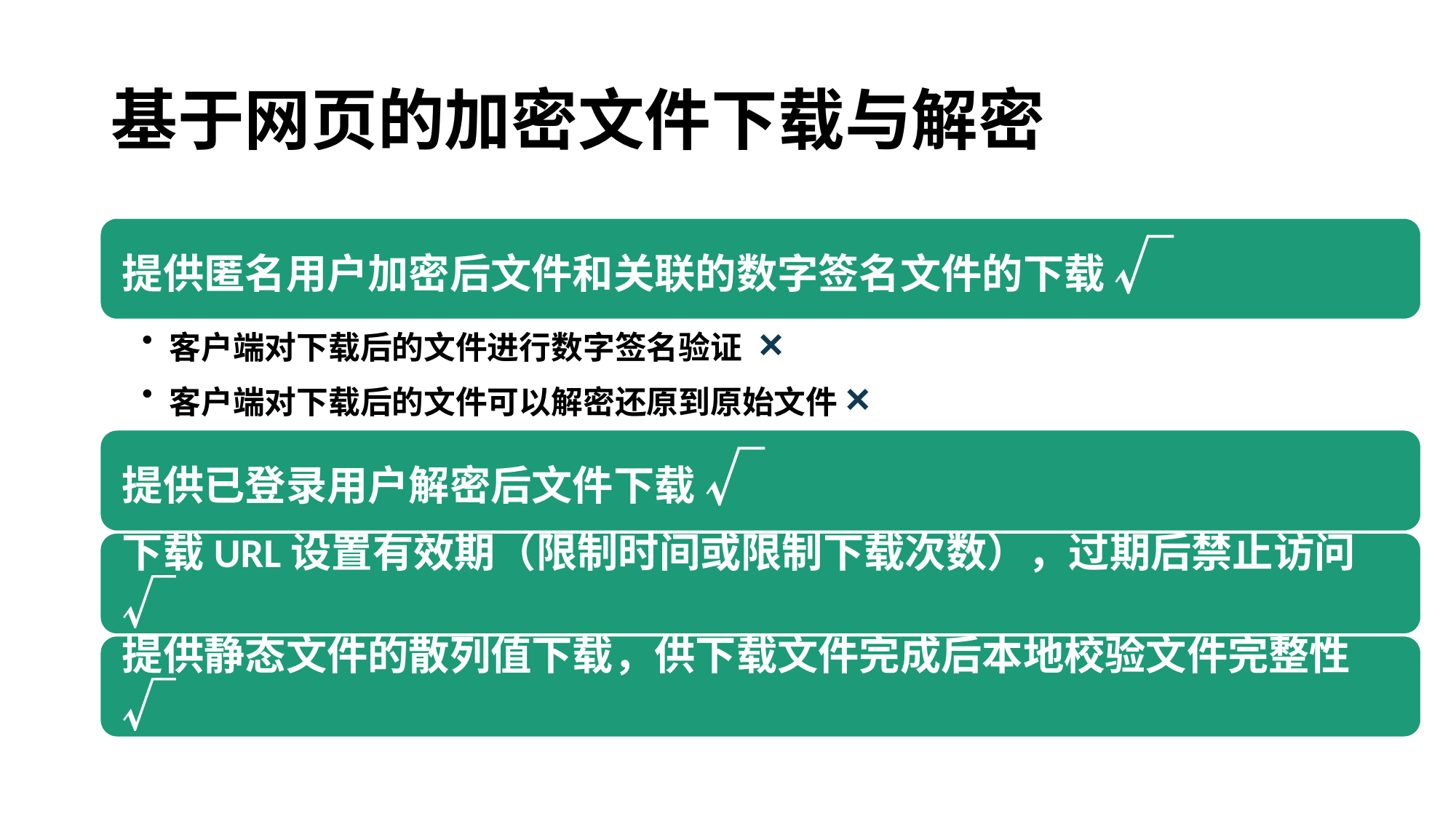

# 基于网页的加密文件下载与解密
提供匿名用户加密后文件和关联的数字签名文件的下载 √
客户端对下载后的文件进行数字签名验证 ×
客户端对下载后的文件可以解密还原到原始文件×
提供已登录用户解密后文件下载 √
下载URL设置有效期（限制时间或限制下载次数），过期后禁止访问 √
提供静态文件的散列值下载，供下载文件完成后本地校验文件完整性 √